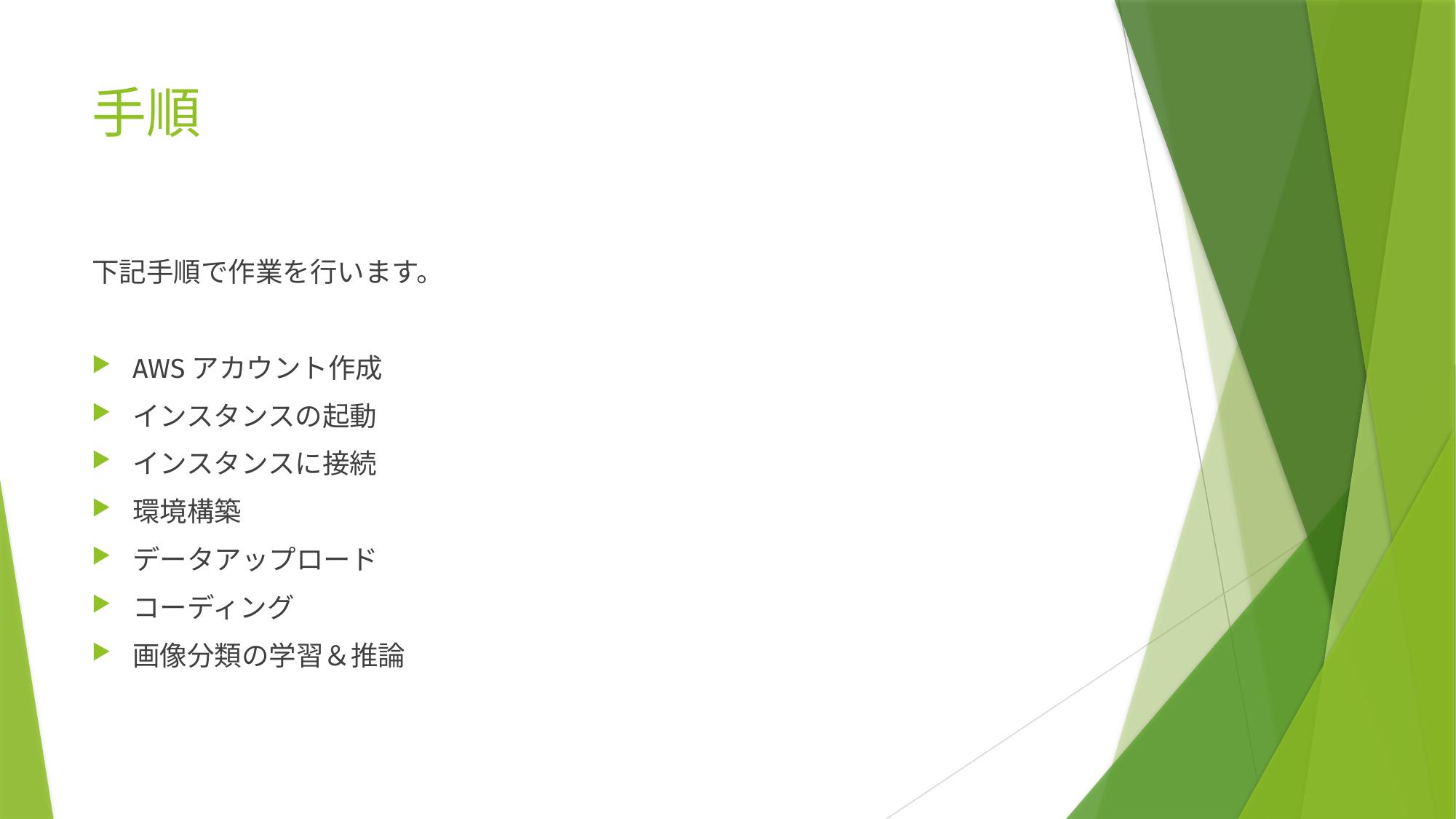

# 手順
下記手順で作業を行います。

AWSアカウント作成
インスタンスの起動
インスタンスに接続
環境構築
データアップロード
コーディング
画像分類の学習＆推論